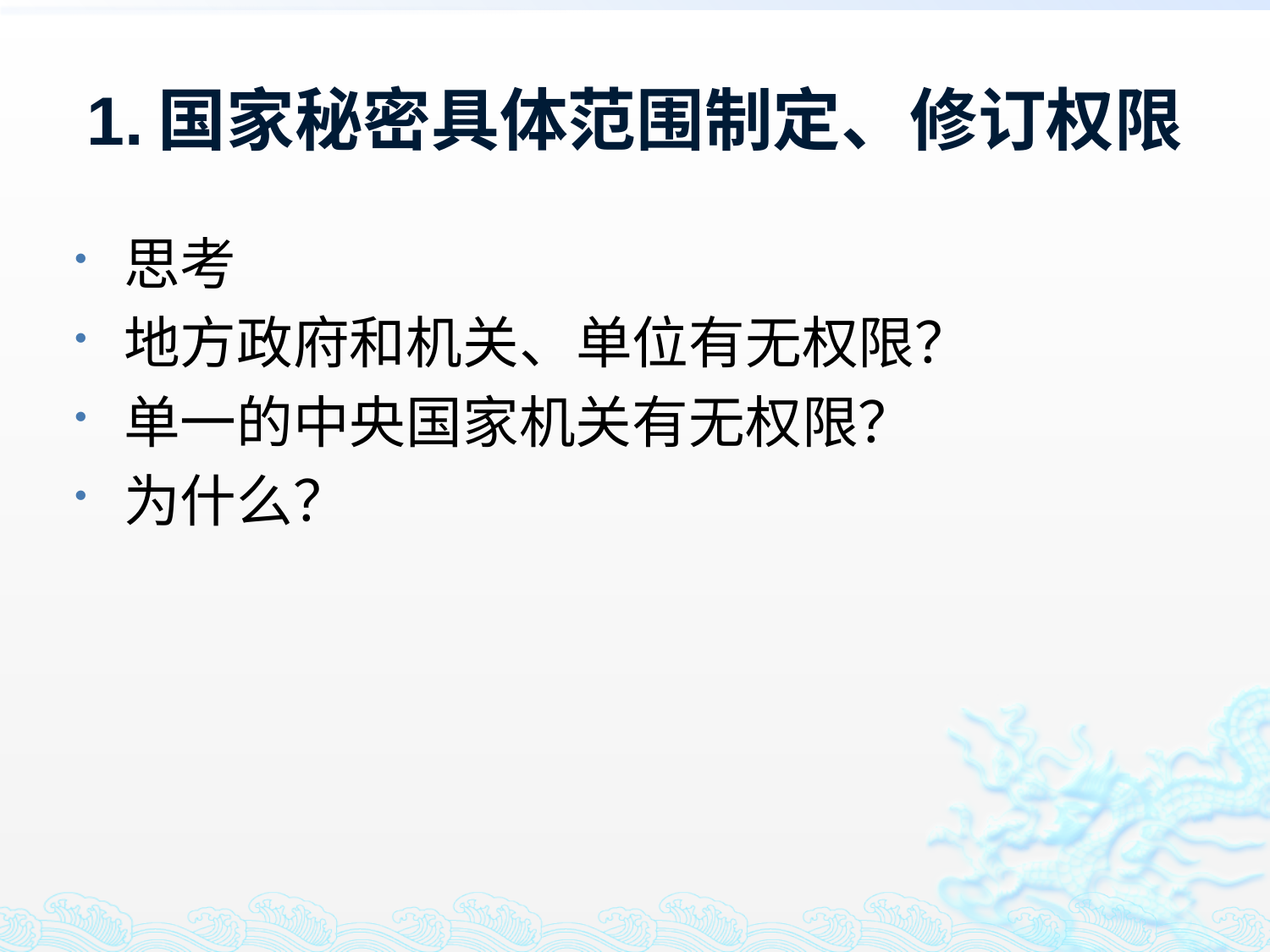

# 1.国家秘密具体范围制定、修订权限
思考
地方政府和机关、单位有无权限？
单一的中央国家机关有无权限？
为什么？